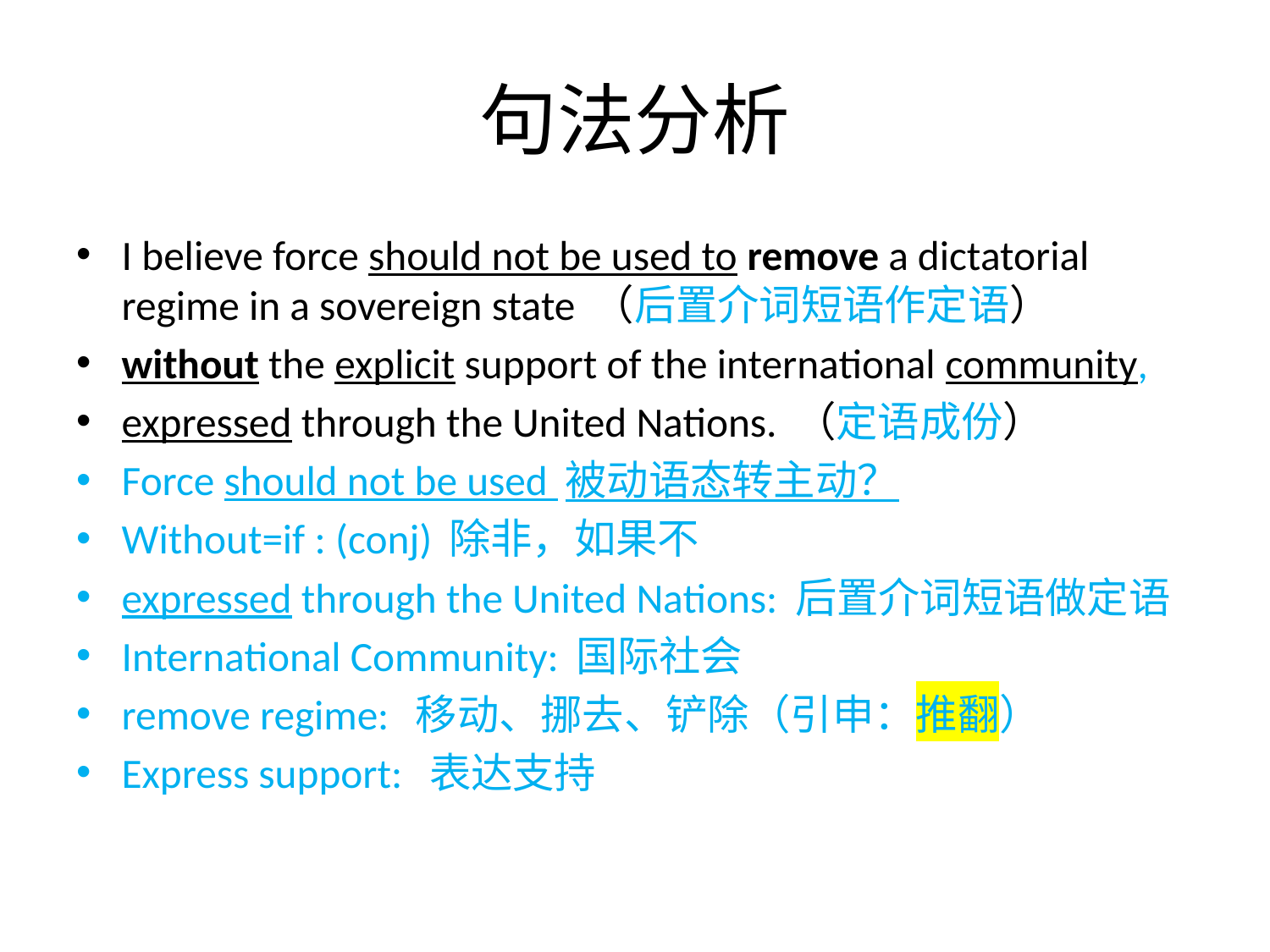

# 句法分析
I believe force should not be used to remove a dictatorial regime in a sovereign state （后置介词短语作定语）
without the explicit support of the international community,
expressed through the United Nations. （定语成份）
Force should not be used 被动语态转主动？
Without=if : (conj) 除非，如果不
expressed through the United Nations: 后置介词短语做定语
International Community: 国际社会
remove regime:  移动、挪去、铲除（引申：推翻）
Express support:  表达支持